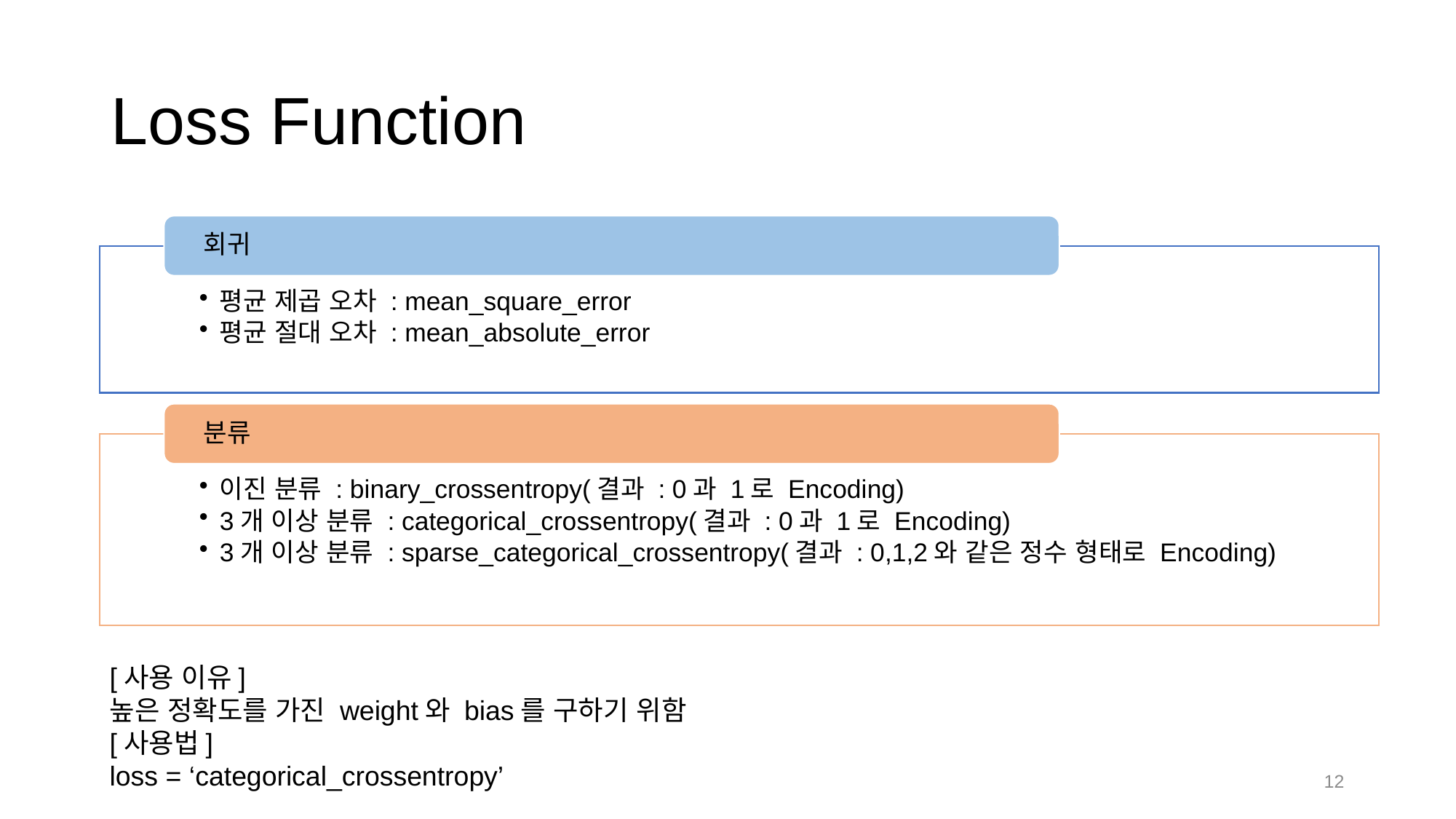

# Loss Function
평균 제곱 오차 : mean_square_error
평균 절대 오차 : mean_absolute_error
회귀
이진 분류 : binary_crossentropy(결과 : 0과 1로 Encoding)
3개 이상 분류 : categorical_crossentropy(결과 : 0과 1로 Encoding)
3개 이상 분류 : sparse_categorical_crossentropy(결과 : 0,1,2와 같은 정수 형태로 Encoding)
분류
[사용 이유]
높은 정확도를 가진 weight와 bias를 구하기 위함
[사용법]
loss = ‘categorical_crossentropy’
12